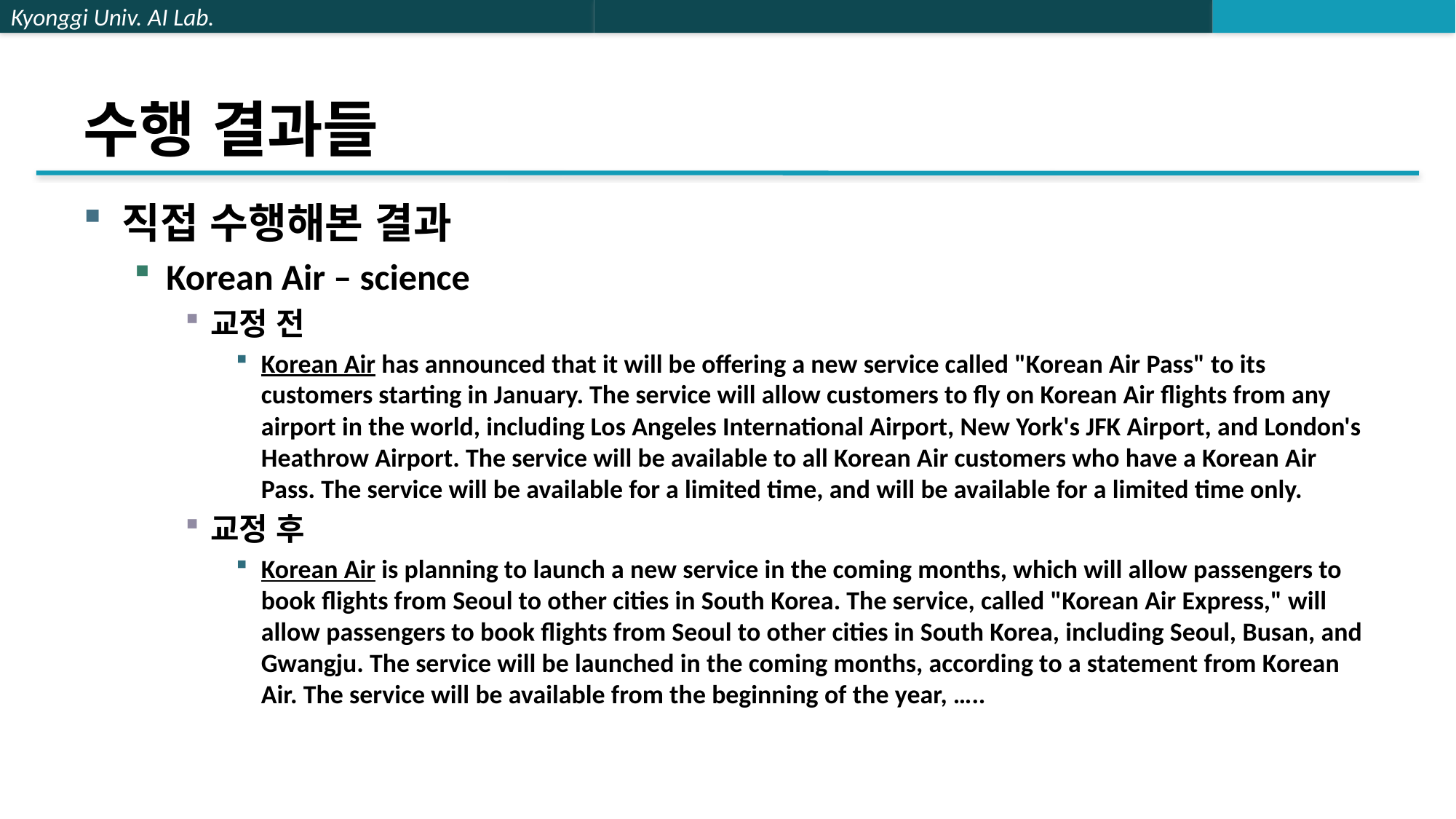

# 수행 결과들
직접 수행해본 결과
Korean Air – science
교정 전
Korean Air has announced that it will be offering a new service called "Korean Air Pass" to its customers starting in January. The service will allow customers to fly on Korean Air flights from any airport in the world, including Los Angeles International Airport, New York's JFK Airport, and London's Heathrow Airport. The service will be available to all Korean Air customers who have a Korean Air Pass. The service will be available for a limited time, and will be available for a limited time only.
교정 후
Korean Air is planning to launch a new service in the coming months, which will allow passengers to book flights from Seoul to other cities in South Korea. The service, called "Korean Air Express," will allow passengers to book flights from Seoul to other cities in South Korea, including Seoul, Busan, and Gwangju. The service will be launched in the coming months, according to a statement from Korean Air. The service will be available from the beginning of the year, …..